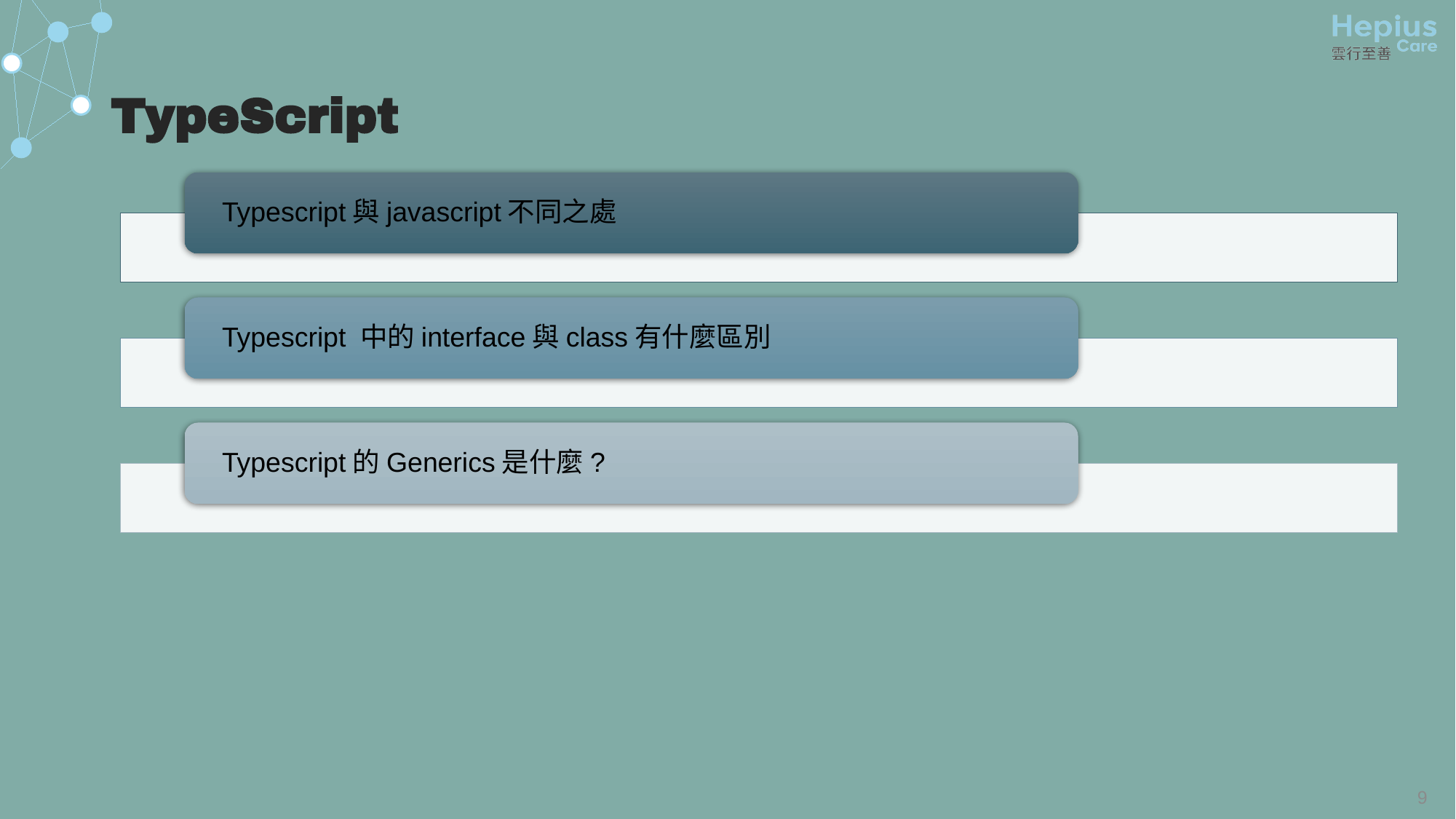

# TypeScript

Typescript與javascript不同之處

Typescript 中的interface與class有什麼區別

Typescript的Generics是什麼?

9